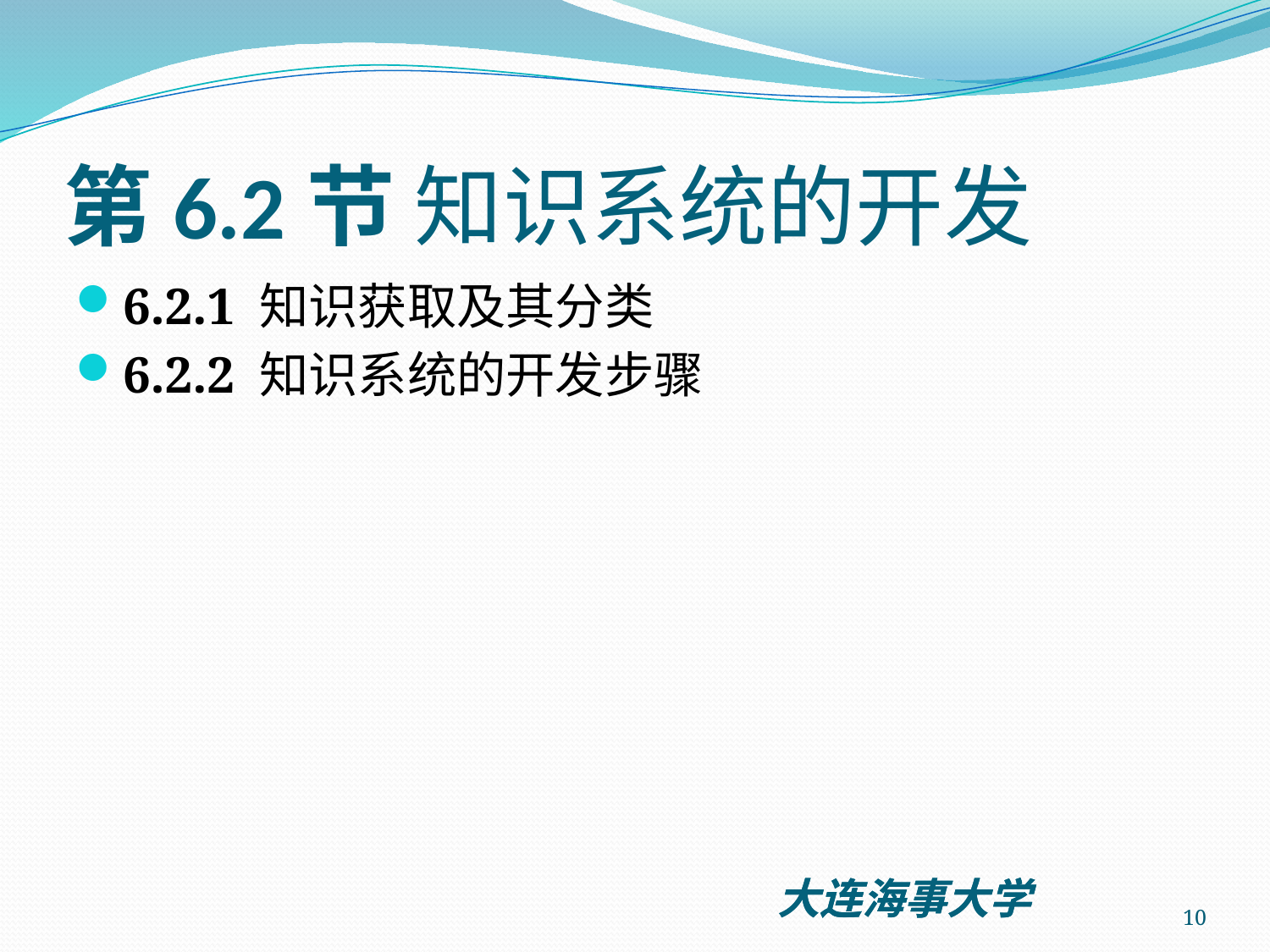

# 第6.2节 知识系统的开发
6.2.1 知识获取及其分类
6.2.2 知识系统的开发步骤

10